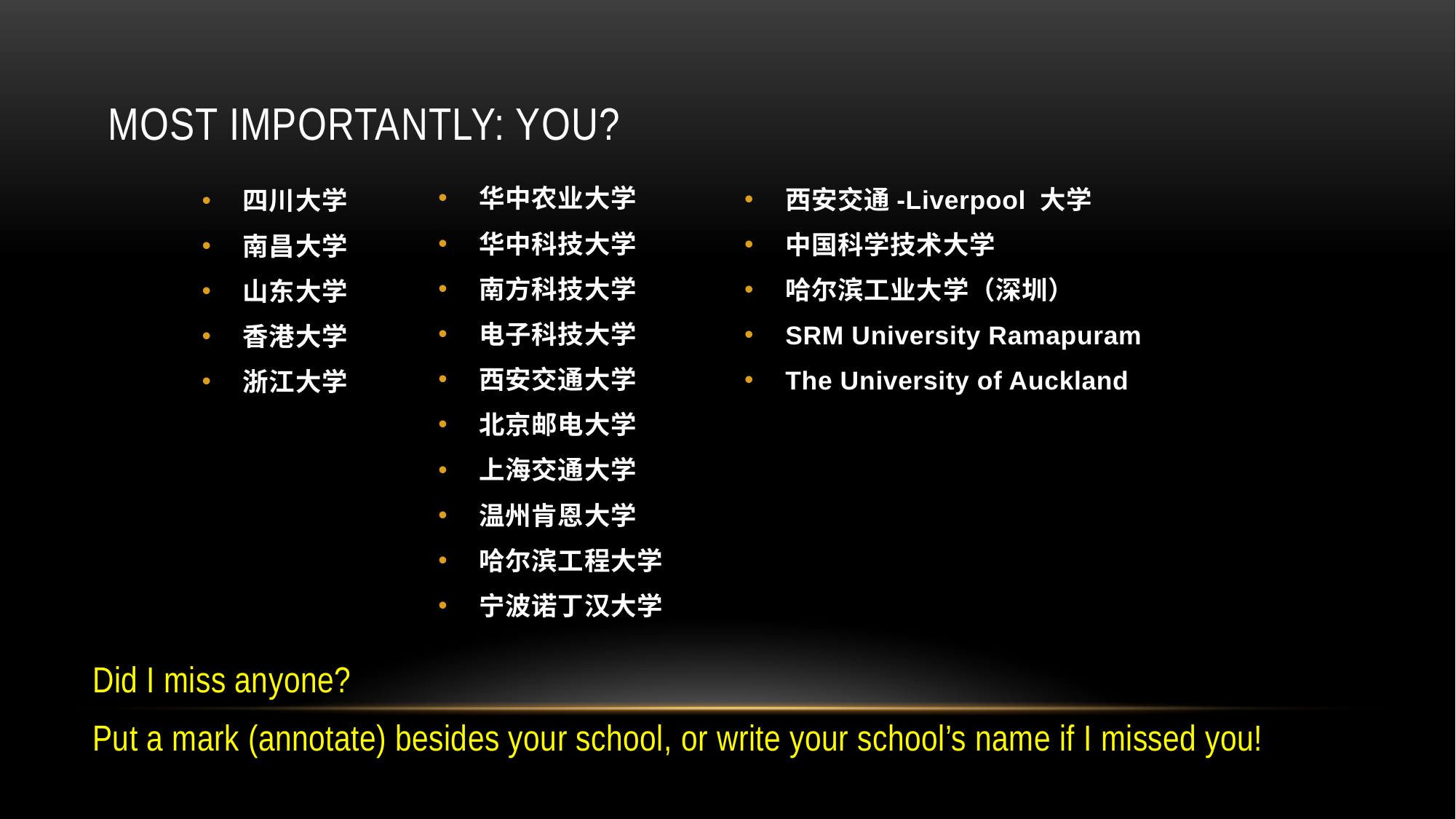

# Most Importantly: You?
华中农业大学
华中科技大学
南方科技大学
电子科技大学
西安交通大学
北京邮电大学
上海交通大学
温州肯恩大学
哈尔滨工程大学
宁波诺丁汉大学
西安交通-Liverpool 大学
中国科学技术大学
哈尔滨工业大学（深圳）
SRM University Ramapuram
The University of Auckland

四川大学
南昌大学
山东大学
香港大学
浙江大学
Did I miss anyone?
Put a mark (annotate) besides your school, or write your school’s name if I missed you!